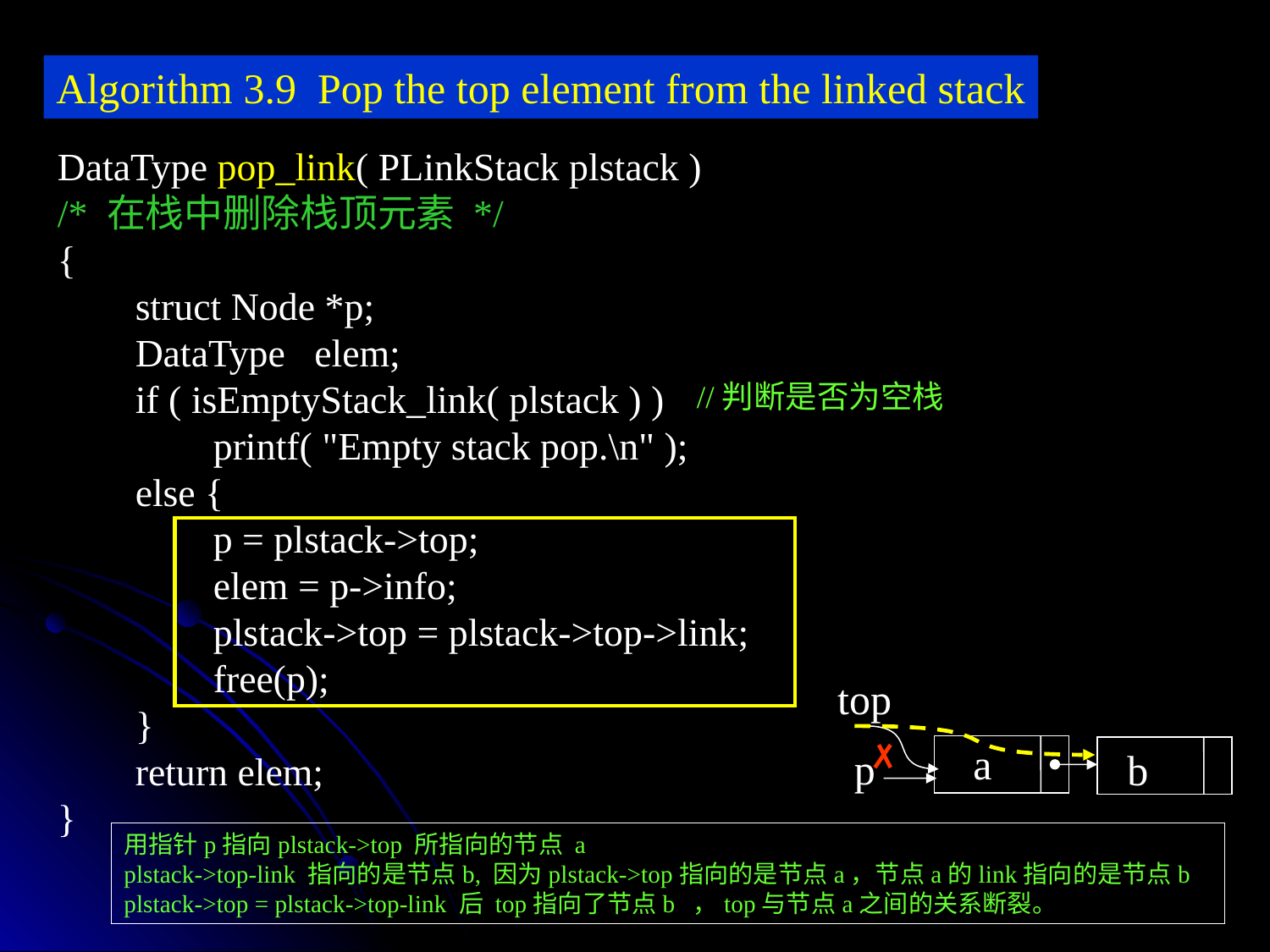

Algorithm 3.9  Pop the top element from the linked stack
DataType pop_link( PLinkStack plstack )
/* 在栈中删除栈顶元素 */
{
        struct Node *p;
        DataType   elem;
        if ( isEmptyStack_link( plstack ) )
                printf( "Empty stack pop.\n" );
        else {
                p = plstack->top;
                elem = p->info;
                plstack->top = plstack->top->link;
                free(p);
        }
        return elem;
}
//判断是否为空栈

top
a

p
b

用指针p指向plstack->top 所指向的节点 a
plstack->top-link 指向的是节点b, 因为plstack->top指向的是节点a，节点a的link指向的是节点b
plstack->top = plstack->top-link 后 top指向了节点b  ，top与节点a之间的关系断裂。